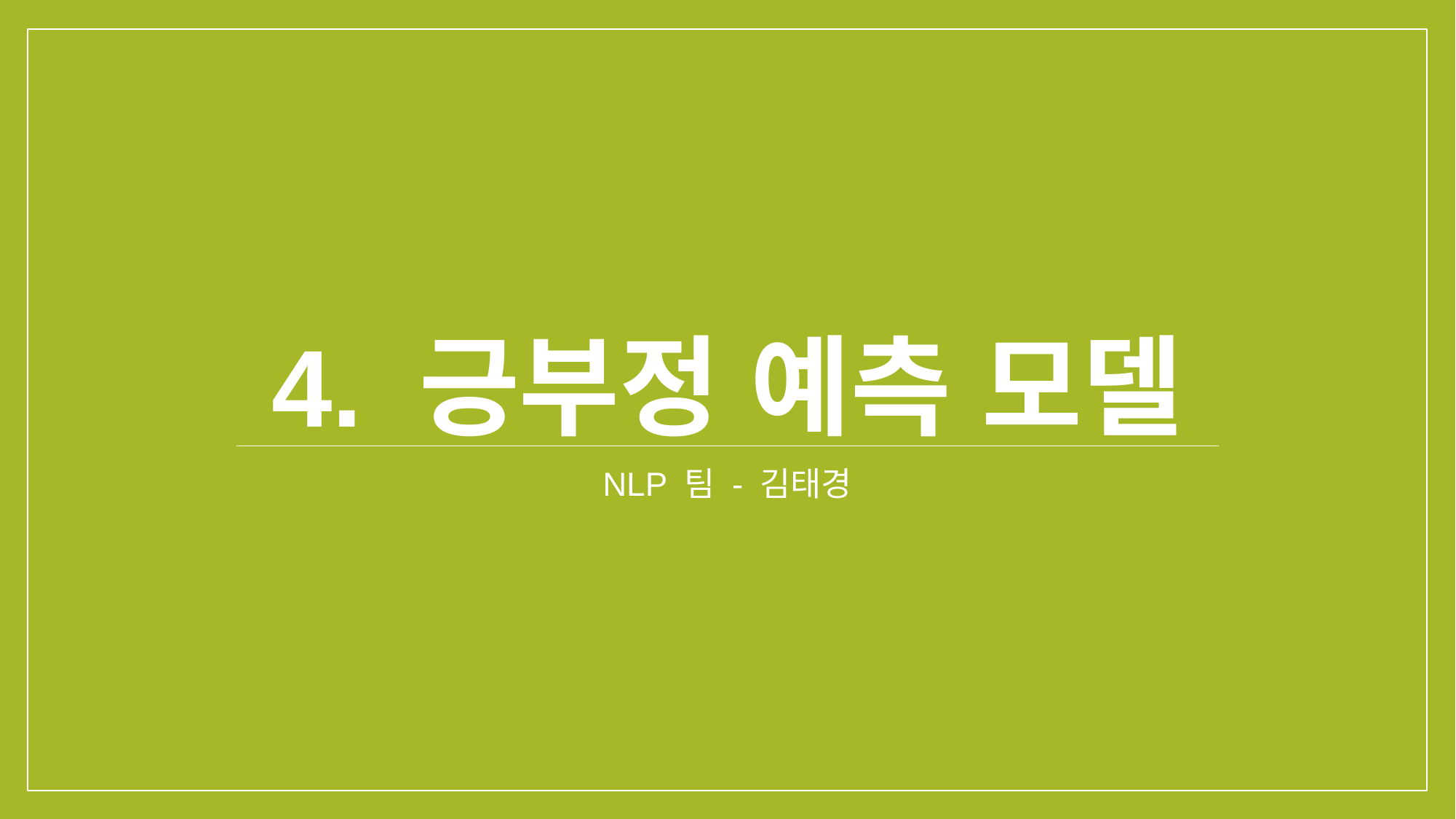

# 4. 긍부정 예측 모델
NLP 팀 - 김태경